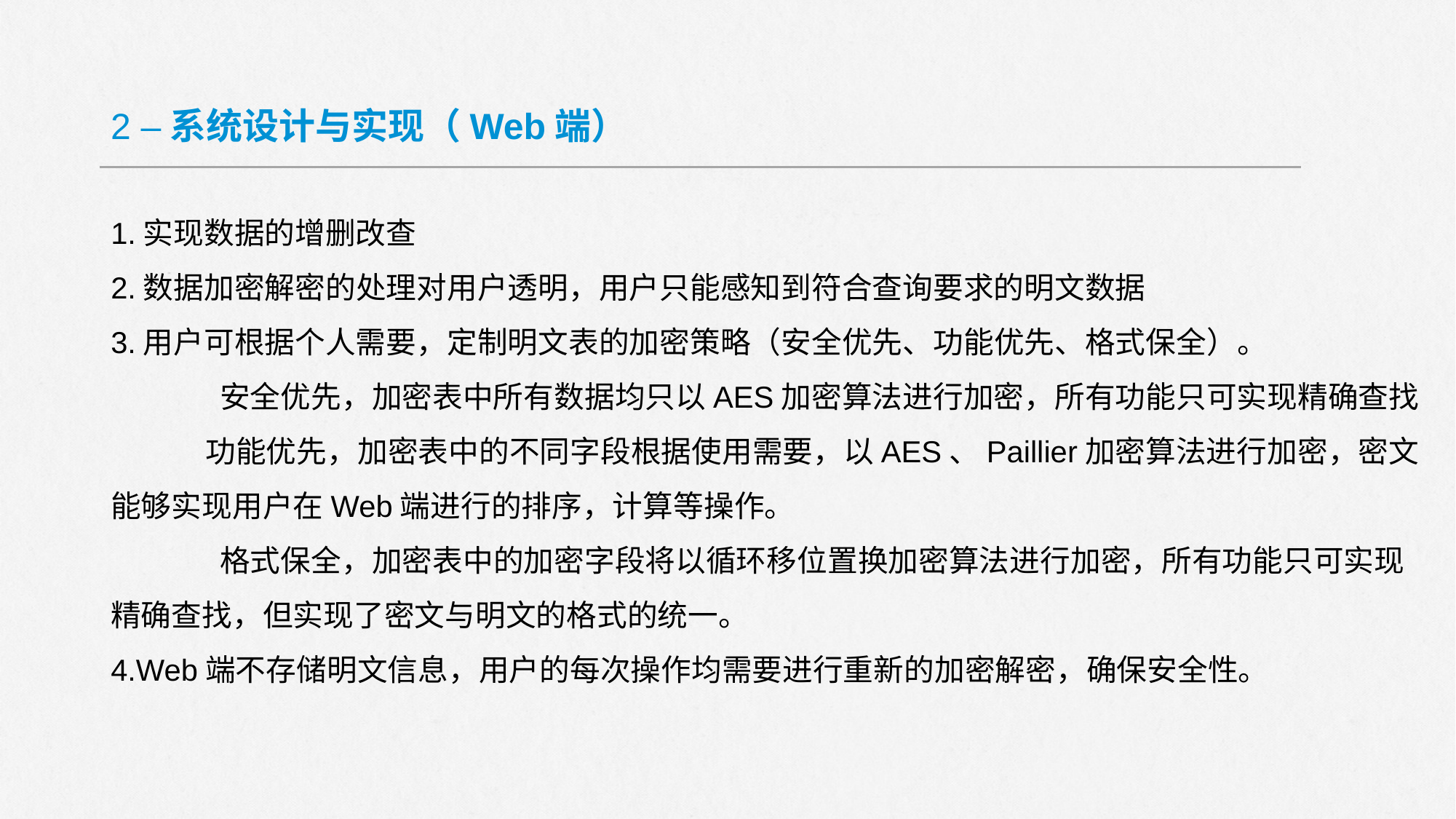

2 –系统设计与实现（Web端）
1.实现数据的增删改查
2.数据加密解密的处理对用户透明，用户只能感知到符合查询要求的明文数据
3.用户可根据个人需要，定制明文表的加密策略（安全优先、功能优先、格式保全）。
	安全优先，加密表中所有数据均只以AES加密算法进行加密，所有功能只可实现精确查找
             功能优先，加密表中的不同字段根据使用需要，以AES、Paillier加密算法进行加密，密文能够实现用户在Web端进行的排序，计算等操作。
	格式保全，加密表中的加密字段将以循环移位置换加密算法进行加密，所有功能只可实现精确查找，但实现了密文与明文的格式的统一。
4.Web端不存储明文信息，用户的每次操作均需要进行重新的加密解密，确保安全性。